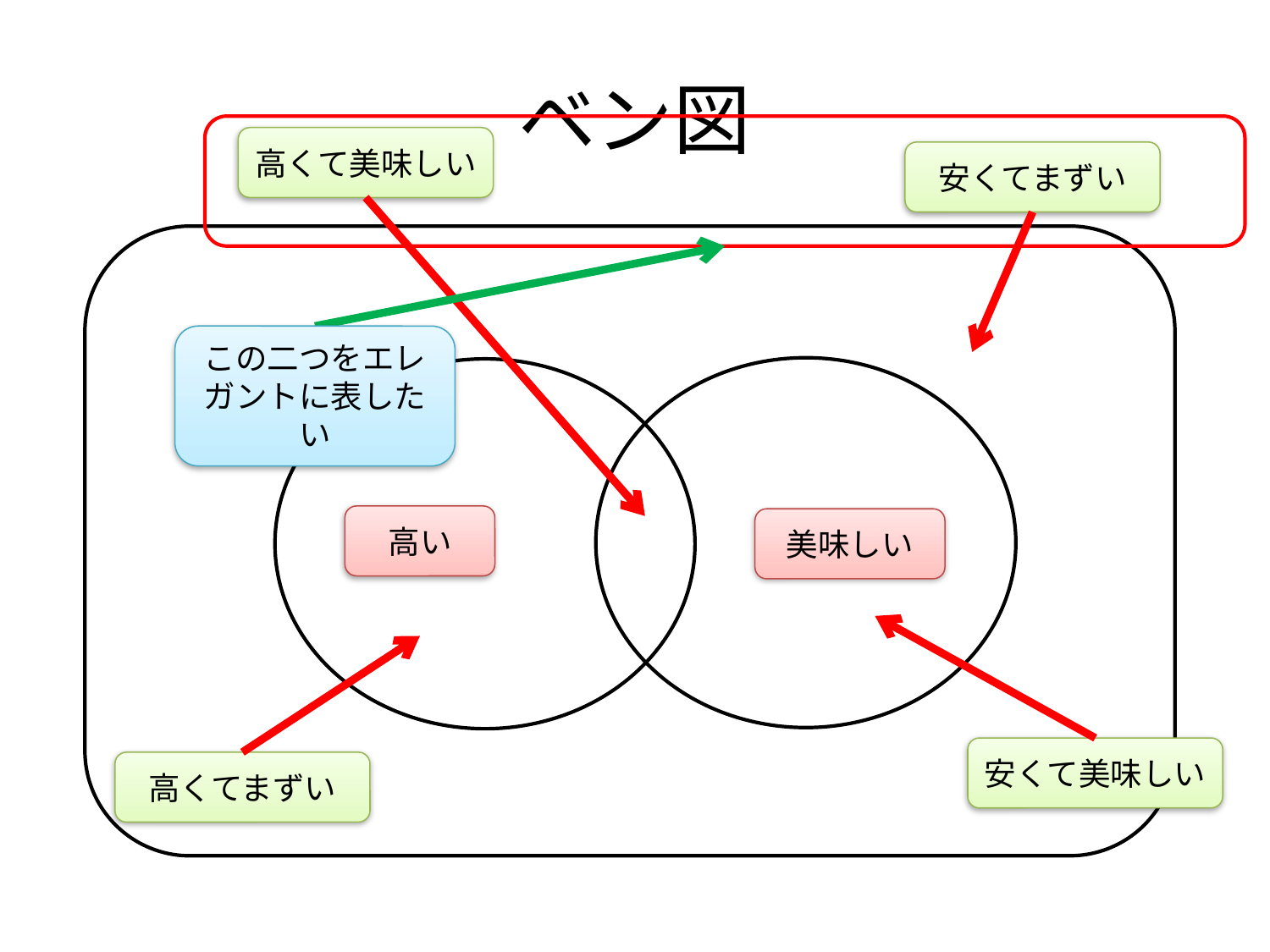

# ベン図

高くて美味しい
安くてまずい

高い
美味しい
この二つをエレガントに表したい
安くて美味しい
高くてまずい